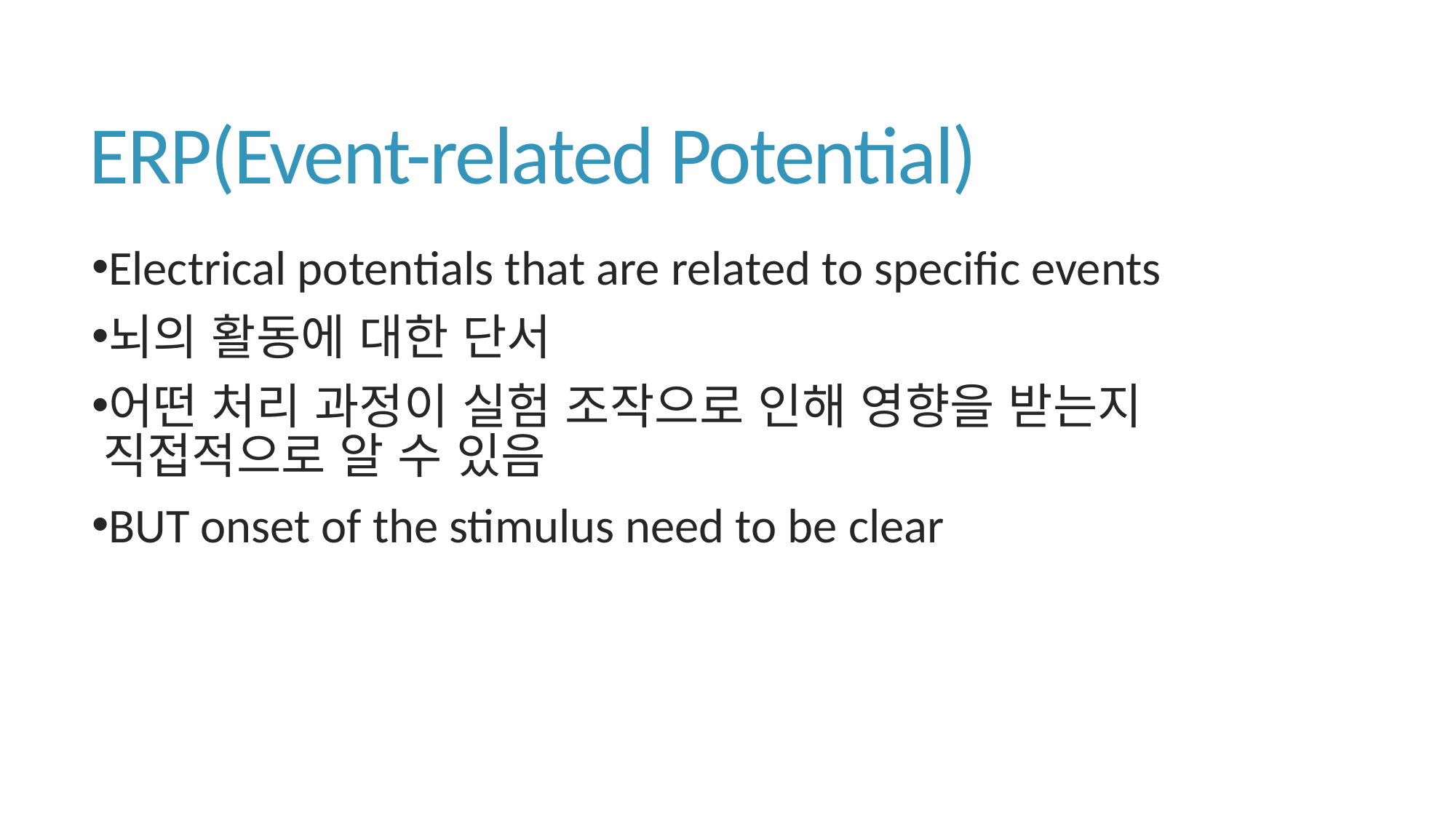

# ERP(Event-related Potential)
Electrical potentials that are related to specific events
뇌의 활동에 대한 단서
어떤 처리 과정이 실험 조작으로 인해 영향을 받는지 직접적으로 알 수 있음
BUT onset of the stimulus need to be clear